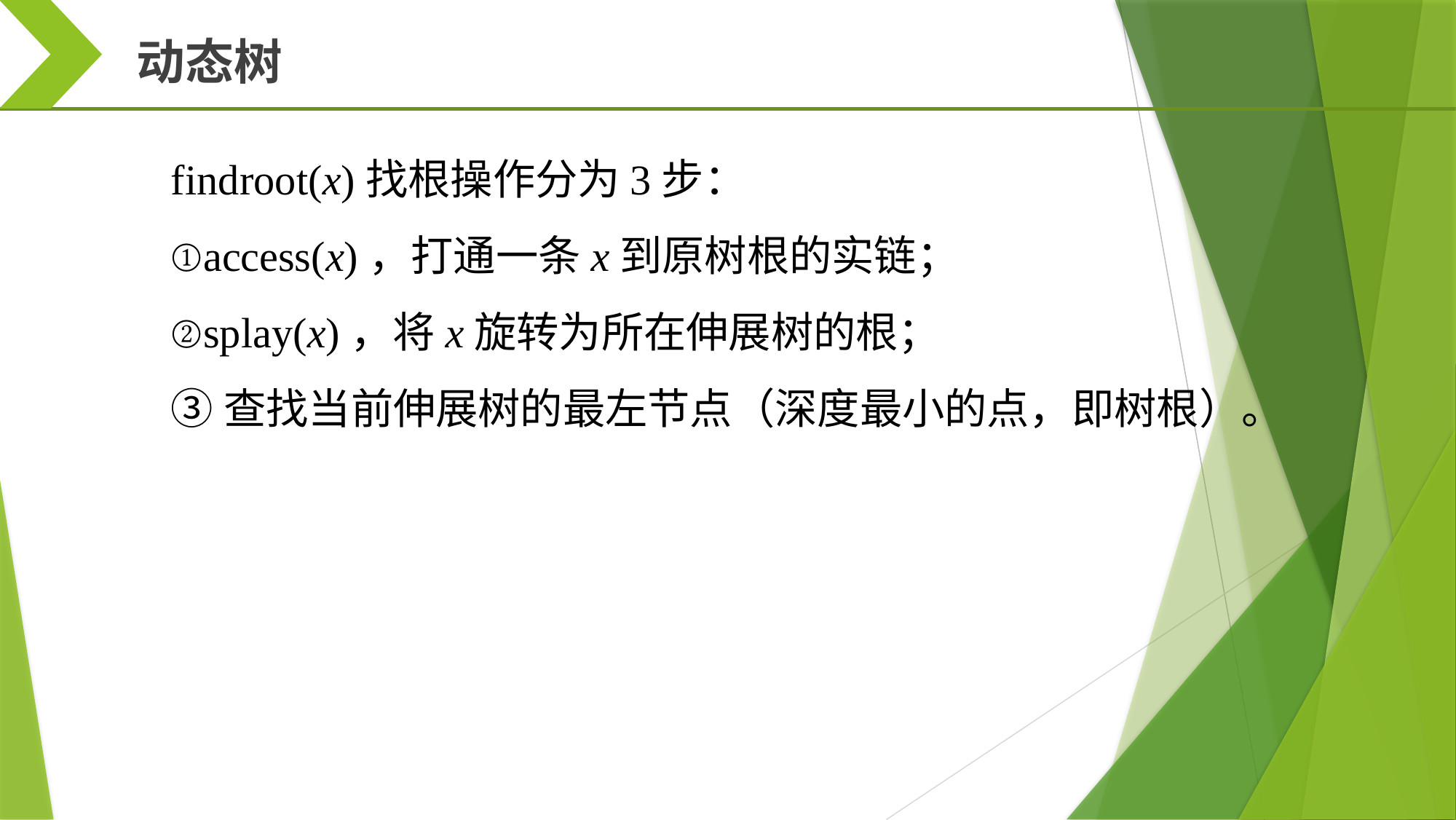

动态树
findroot(x)找根操作分为3步：
①access(x)，打通一条x到原树根的实链；
②splay(x)，将x旋转为所在伸展树的根；
③查找当前伸展树的最左节点（深度最小的点，即树根）。